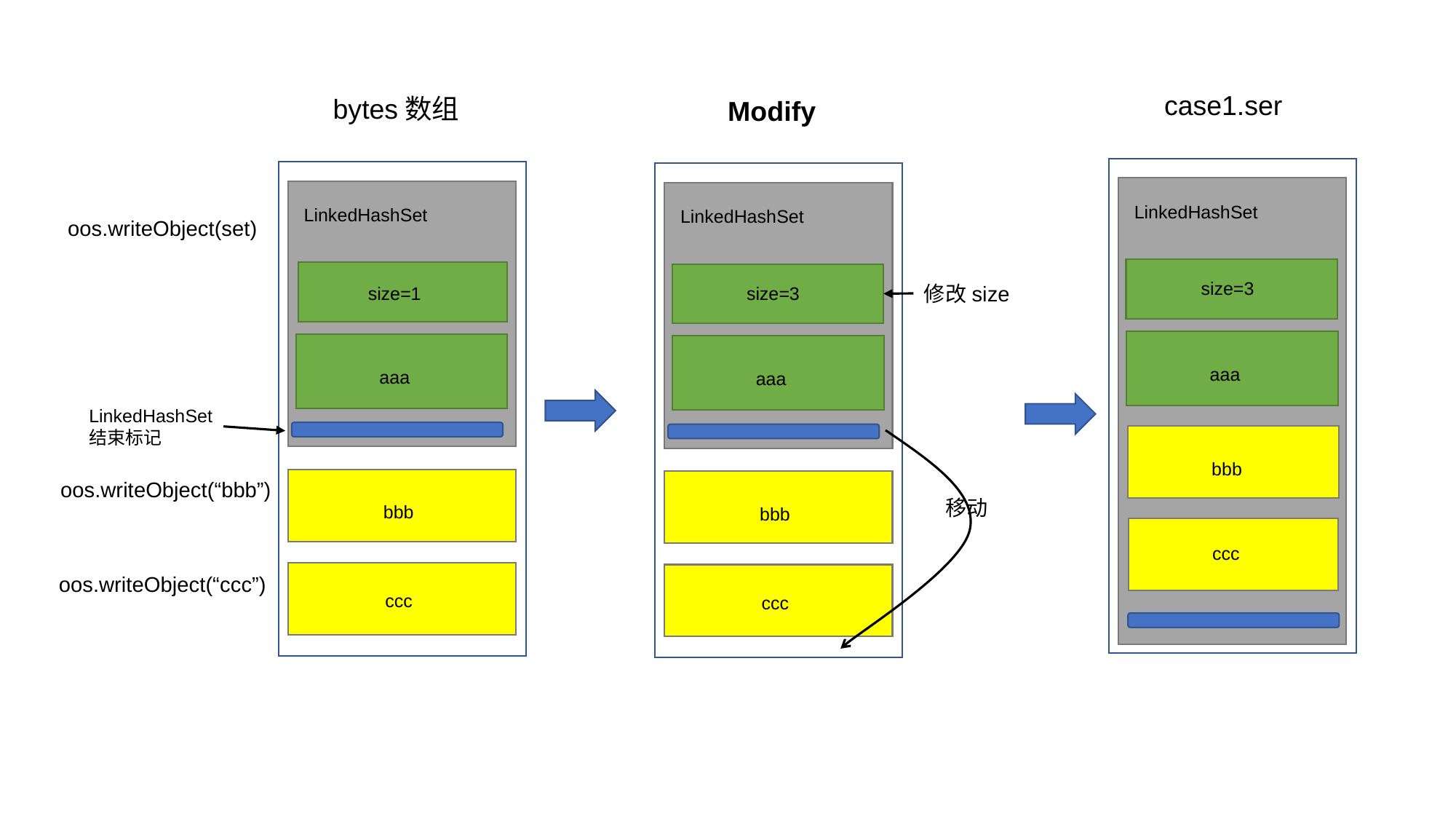

case1.ser
bytes数组
Modify

LinkedHashSet
LinkedHashSet
LinkedHashSet
oos.writeObject(set)

size=3
修改size
size=3
 size=1

 aaa
 aaa
 aaa

LinkedHashSet
结束标记

 bbb

oos.writeObject(“bbb”)

移动
 bbb
 bbb

 ccc

oos.writeObject(“ccc”)
 ccc
 ccc